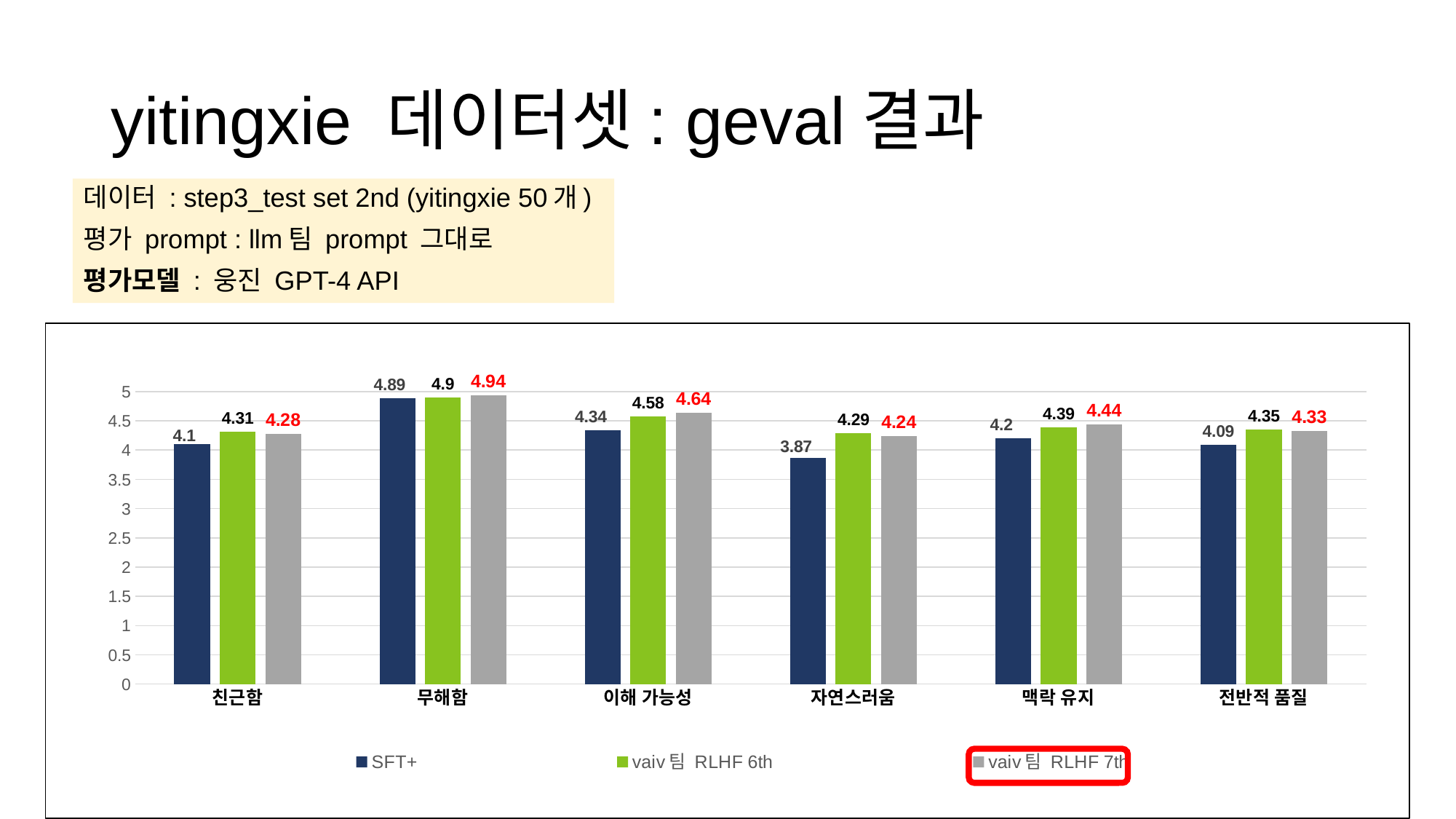

# yitingxie 데이터셋: geval결과
데이터 : step3_test set 2nd (yitingxie 50개)
평가 prompt : llm팀 prompt 그대로
평가모델 : 웅진 GPT-4 API

### Chart

| Category | SFT+ | vaiv팀 RLHF 6th | vaiv팀 RLHF 7th |
|---|---|---|---|
| 친근함 | 4.1 | 4.31 | 4.28 |
| 무해함 | 4.89 | 4.9 | 4.94 |
| 이해 가능성 | 4.34 | 4.58 | 4.64 |
| 자연스러움 | 3.87 | 4.29 | 4.24 |
| 맥락 유지 | 4.2 | 4.39 | 4.44 |
| 전반적 품질 | 4.09 | 4.35 | 4.33 |